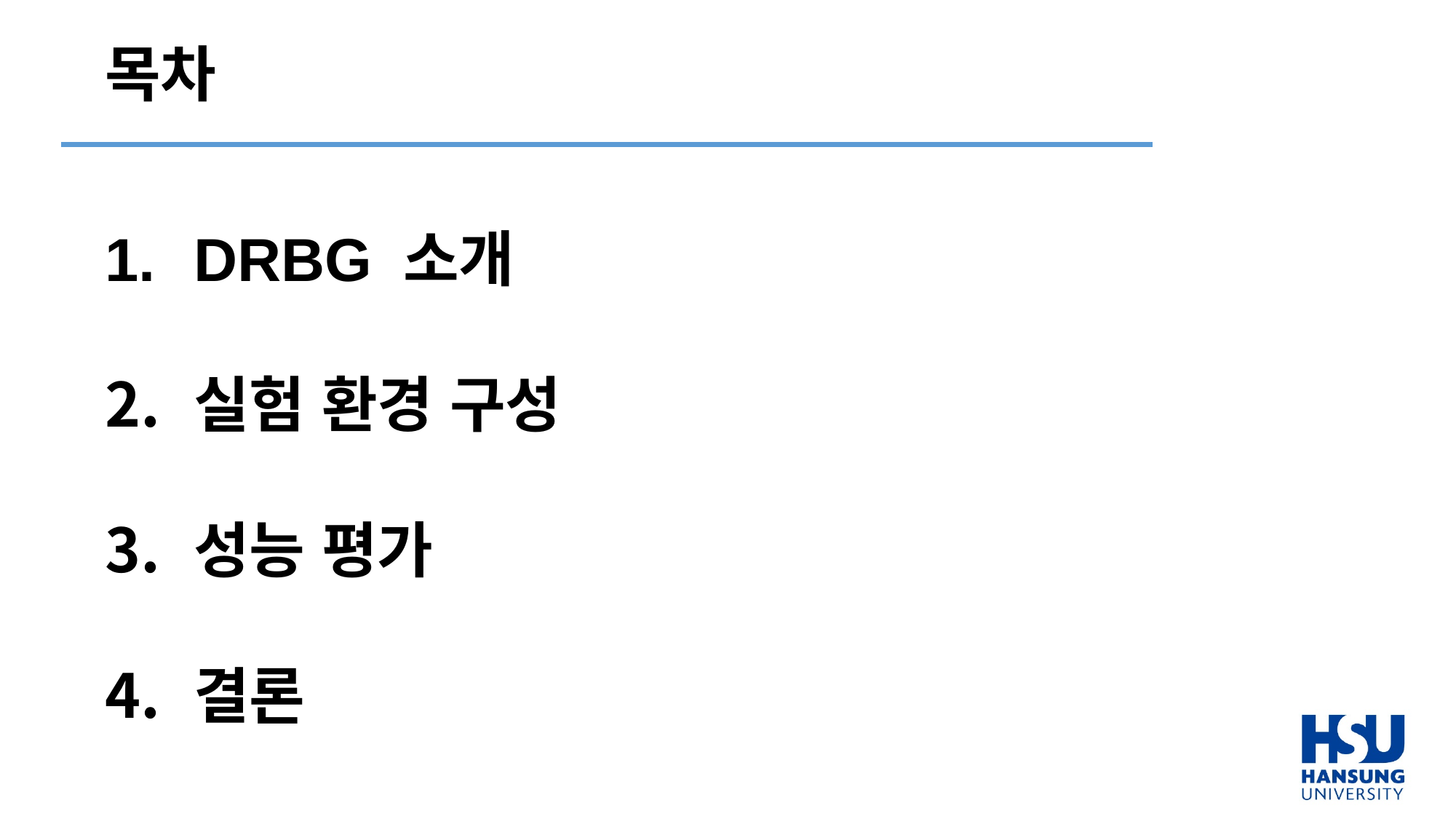

목차
DRBG 소개
실험 환경 구성
성능 평가
결론